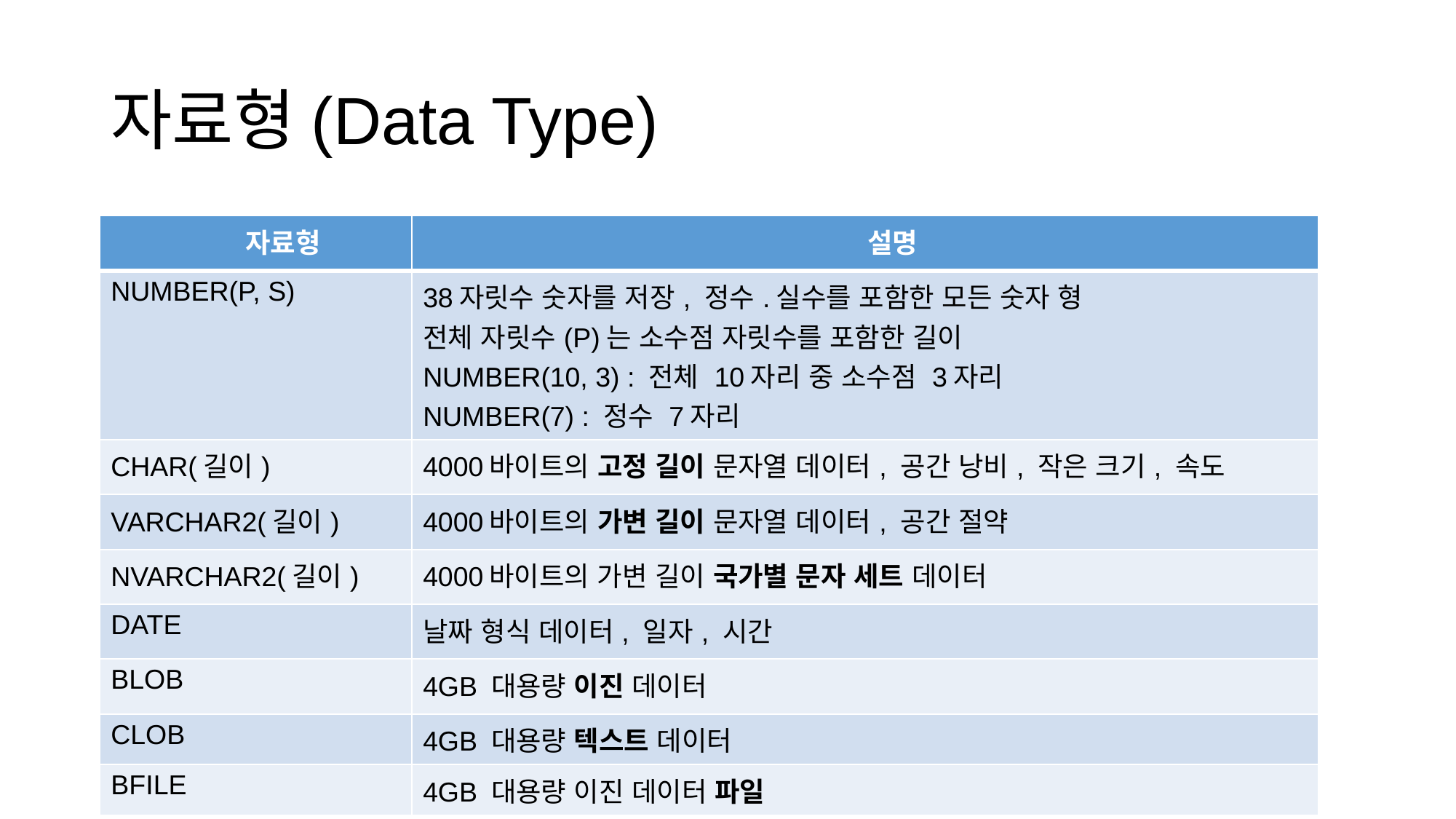

# 자료형(Data Type)
| 자료형 | 설명 |
| --- | --- |
| NUMBER(P, S) | 38자릿수 숫자를 저장, 정수.실수를 포함한 모든 숫자 형 전체 자릿수(P)는 소수점 자릿수를 포함한 길이 NUMBER(10, 3) : 전체 10자리 중 소수점 3자리 NUMBER(7) : 정수 7자리 |
| CHAR(길이) | 4000바이트의 고정 길이 문자열 데이터, 공간 낭비, 작은 크기, 속도 |
| VARCHAR2(길이) | 4000바이트의 가변 길이 문자열 데이터, 공간 절약 |
| NVARCHAR2(길이) | 4000바이트의 가변 길이 국가별 문자 세트 데이터 |
| DATE | 날짜 형식 데이터, 일자, 시간 |
| BLOB | 4GB 대용량 이진 데이터 |
| CLOB | 4GB 대용량 텍스트 데이터 |
| BFILE | 4GB 대용량 이진 데이터 파일 |